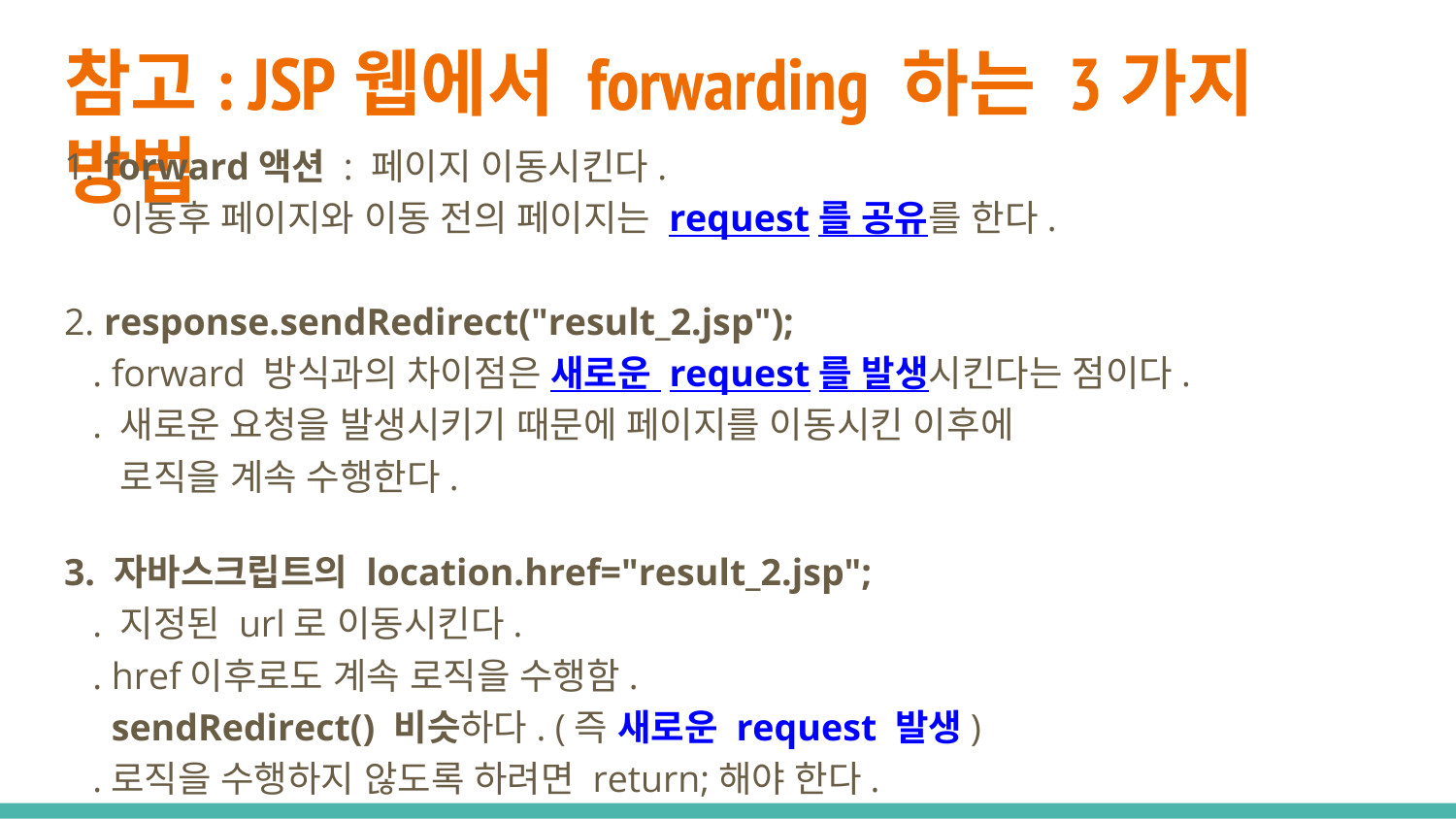

# 참고: JSP웹에서 forwarding 하는 3가지 방법
1. forward액션 : 페이지 이동시킨다.
    이동후 페이지와 이동 전의 페이지는 request를 공유를 한다.

2. response.sendRedirect("result_2.jsp");
   . forward 방식과의 차이점은 새로운 request를 발생시킨다는 점이다.
   . 새로운 요청을 발생시키기 때문에 페이지를 이동시킨 이후에
     로직을 계속 수행한다.
3. 자바스크립트의 location.href="result_2.jsp";
   . 지정된 url로 이동시킨다.
   . href이후로도 계속 로직을 수행함.
     sendRedirect() 비슷하다. (즉 새로운 request 발생)
   .로직을 수행하지 않도록 하려면 return;해야 한다.